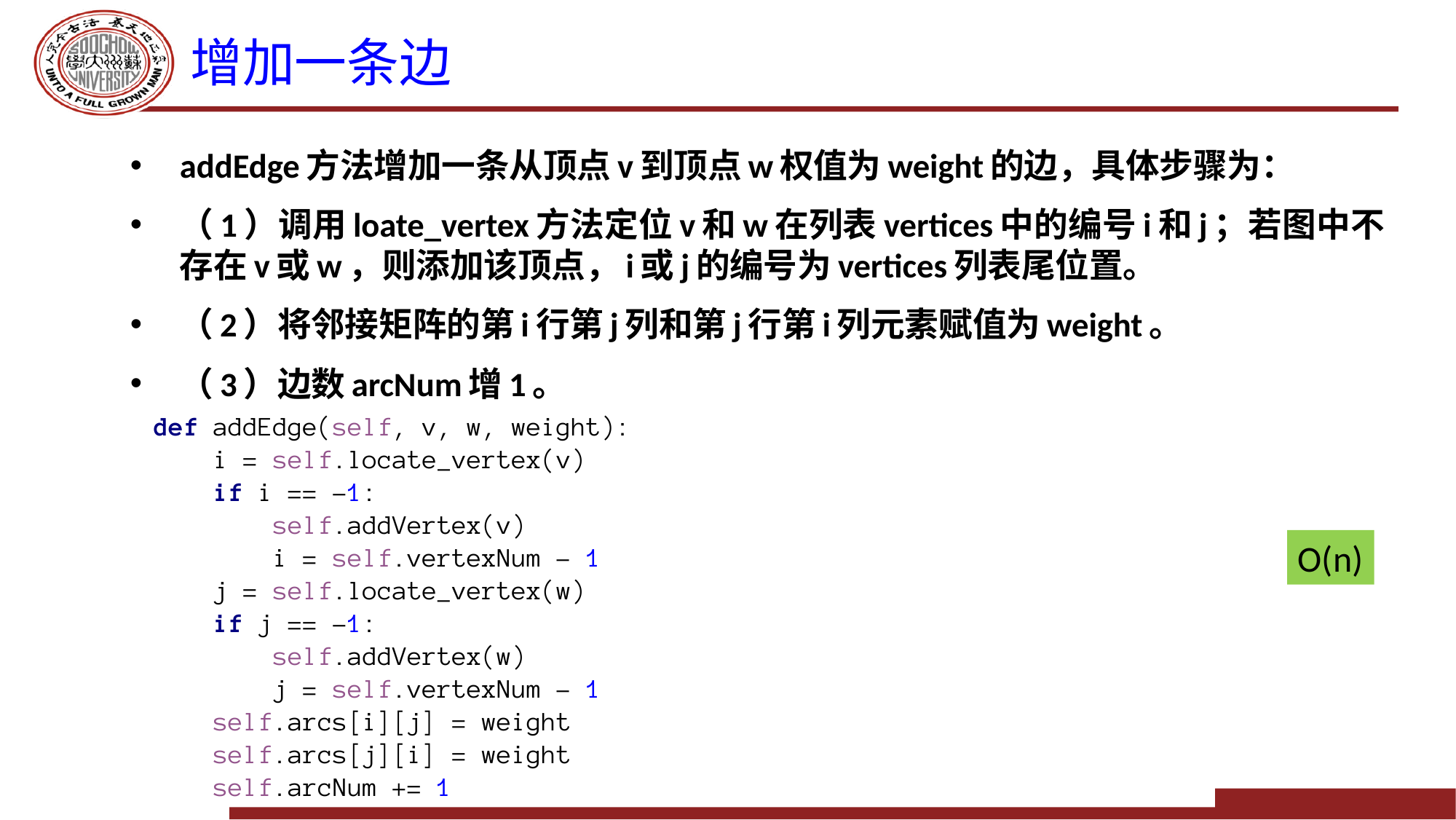

# 增加一条边
addEdge方法增加一条从顶点v到顶点w权值为weight的边，具体步骤为：
（1）调用loate_vertex方法定位v和w在列表vertices中的编号i和j；若图中不存在v或w，则添加该顶点，i或j的编号为vertices列表尾位置。
（2）将邻接矩阵的第i行第j列和第j行第i列元素赋值为weight。
（3）边数arcNum增1。

def addEdge(self, v, w, weight):
    i = self.locate_vertex(v)
    if i == -1:
        self.addVertex(v)
        i = self.vertexNum - 1
    j = self.locate_vertex(w)
    if j == -1:
        self.addVertex(w)
        j = self.vertexNum - 1
    self.arcs[i][j] = weight
    self.arcs[j][i] = weight
    self.arcNum += 1
O(n)